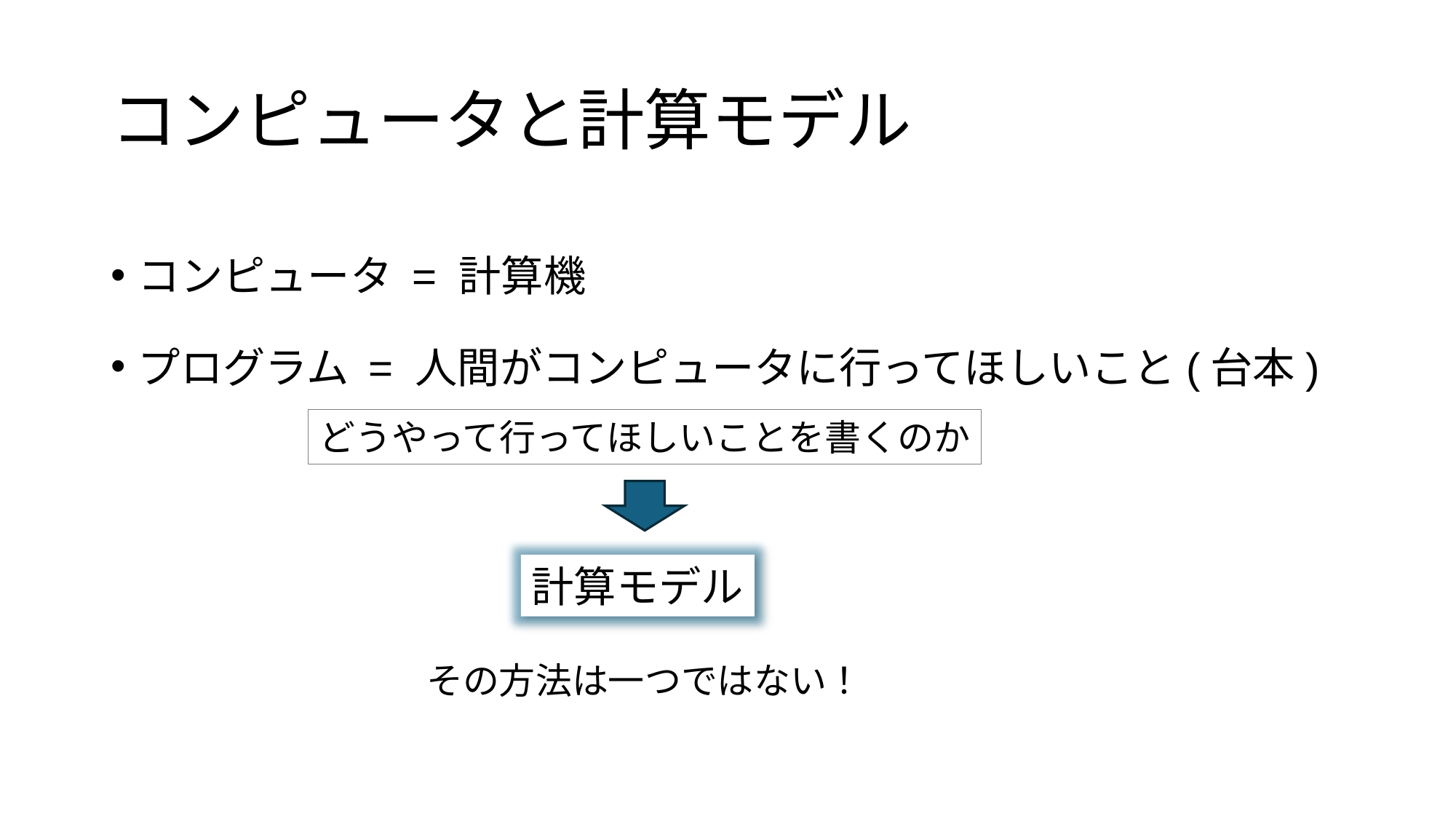

# コンピュータと計算モデル
コンピュータ = 計算機
プログラム = 人間がコンピュータに行ってほしいこと(台本)
どうやって行ってほしいことを書くのか

計算モデル
その方法は一つではない！